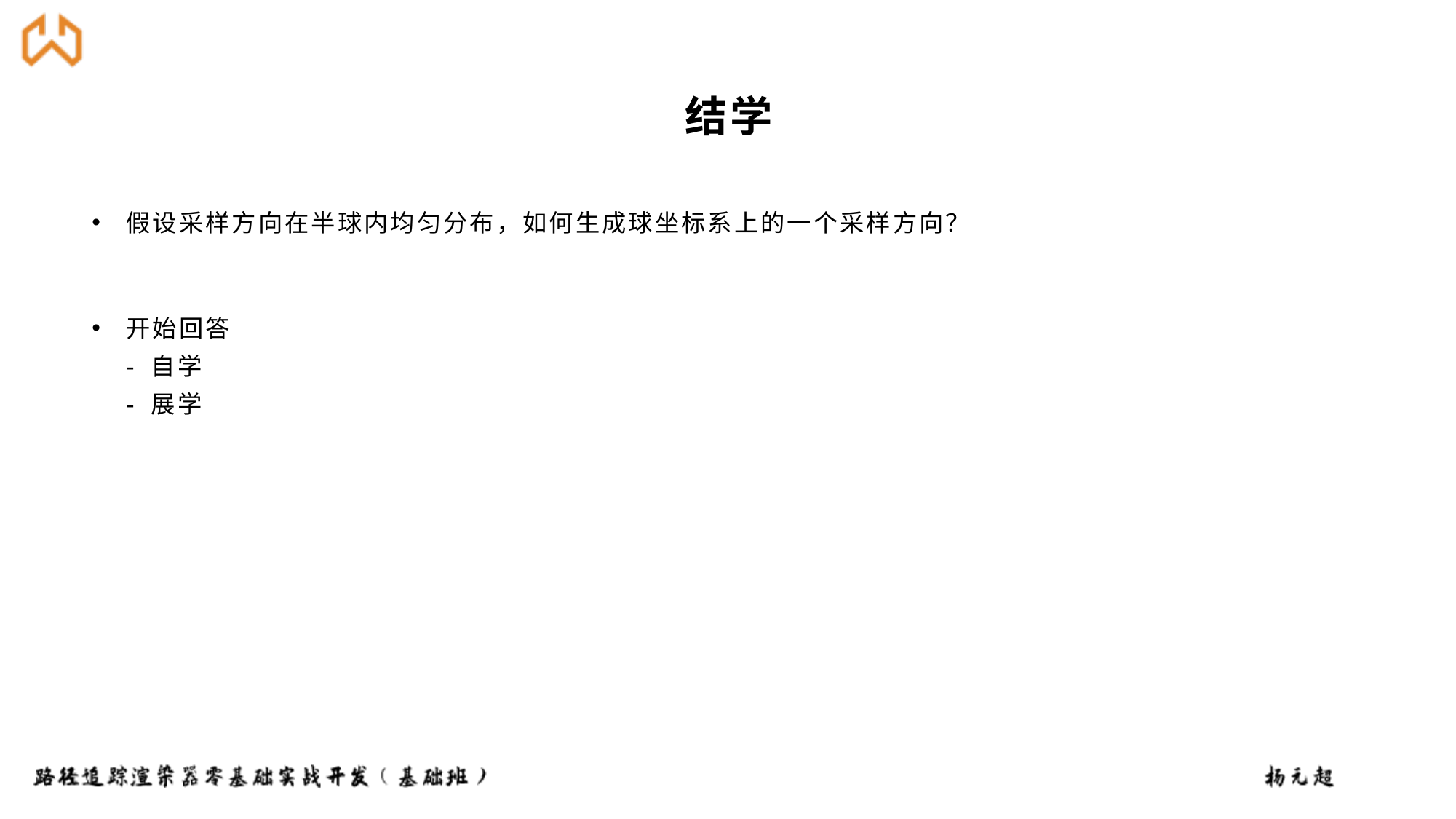

# 结学
假设采样方向在半球内均匀分布，如何生成球坐标系上的一个采样方向？

开始回答
- 自学
- 展学